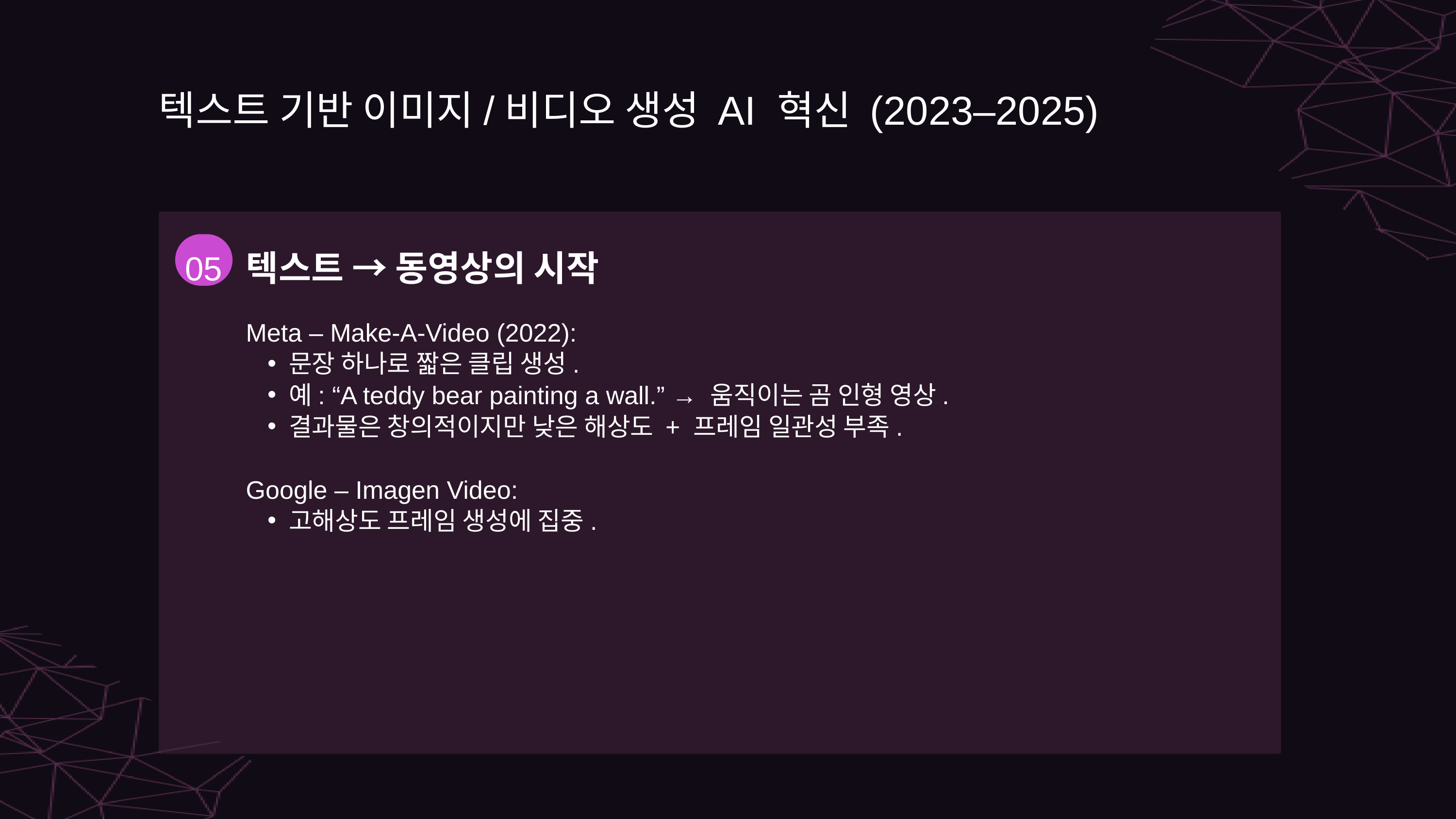

텍스트 기반 이미지/비디오 생성 AI 혁신 (2023–2025)

텍스트 → 동영상의 시작
05
Meta – Make-A-Video (2022):
문장 하나로 짧은 클립 생성.
예: “A teddy bear painting a wall.” → 움직이는 곰 인형 영상.
결과물은 창의적이지만 낮은 해상도 + 프레임 일관성 부족.

Google – Imagen Video:
고해상도 프레임 생성에 집중.